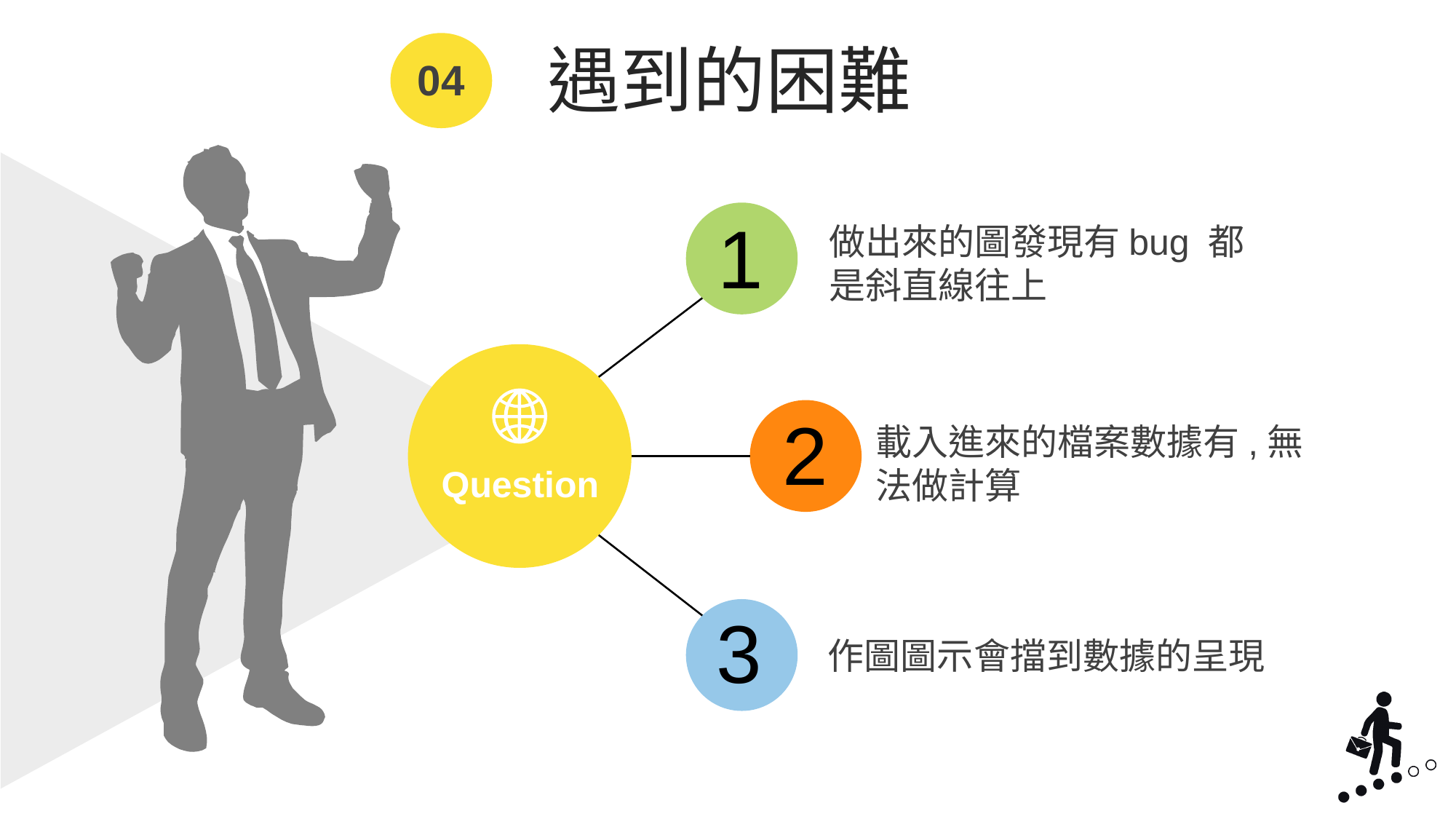

04
遇到的困難

1

做出來的圖發現有bug 都是斜直線往上

2

載入進來的檔案數據有,無法做計算
Question
3

作圖圖示會擋到數據的呈現